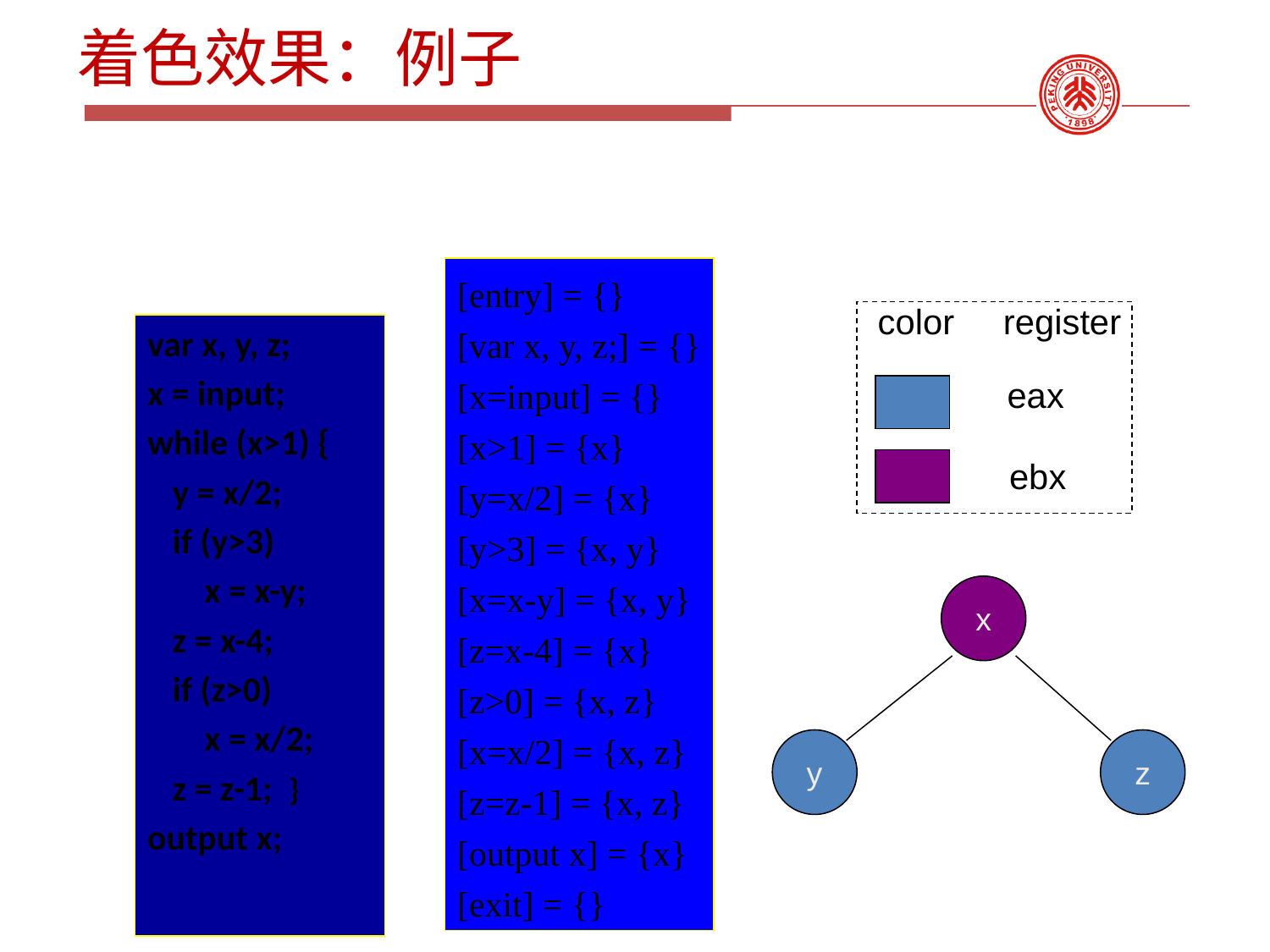

# 着色效果：例子
[entry] = {}
[var x, y, z;] = {}
[x=input] = {}
[x>1] = {x}
[y=x/2] = {x}
[y>3] = {x, y}
[x=x-y] = {x, y}
[z=x-4] = {x}
[z>0] = {x, z}
[x=x/2] = {x, z}
[z=z-1] = {x, z}
[output x] = {x}
[exit] = {}
color     register

var x, y, z;
x = input;
while (x>1) {
y = x/2;
if (y>3)
    x = x-y;
z = x-4;
if (z>0)
    x = x/2;
z = z-1;  }
output x;
eax

ebx

x

y
z